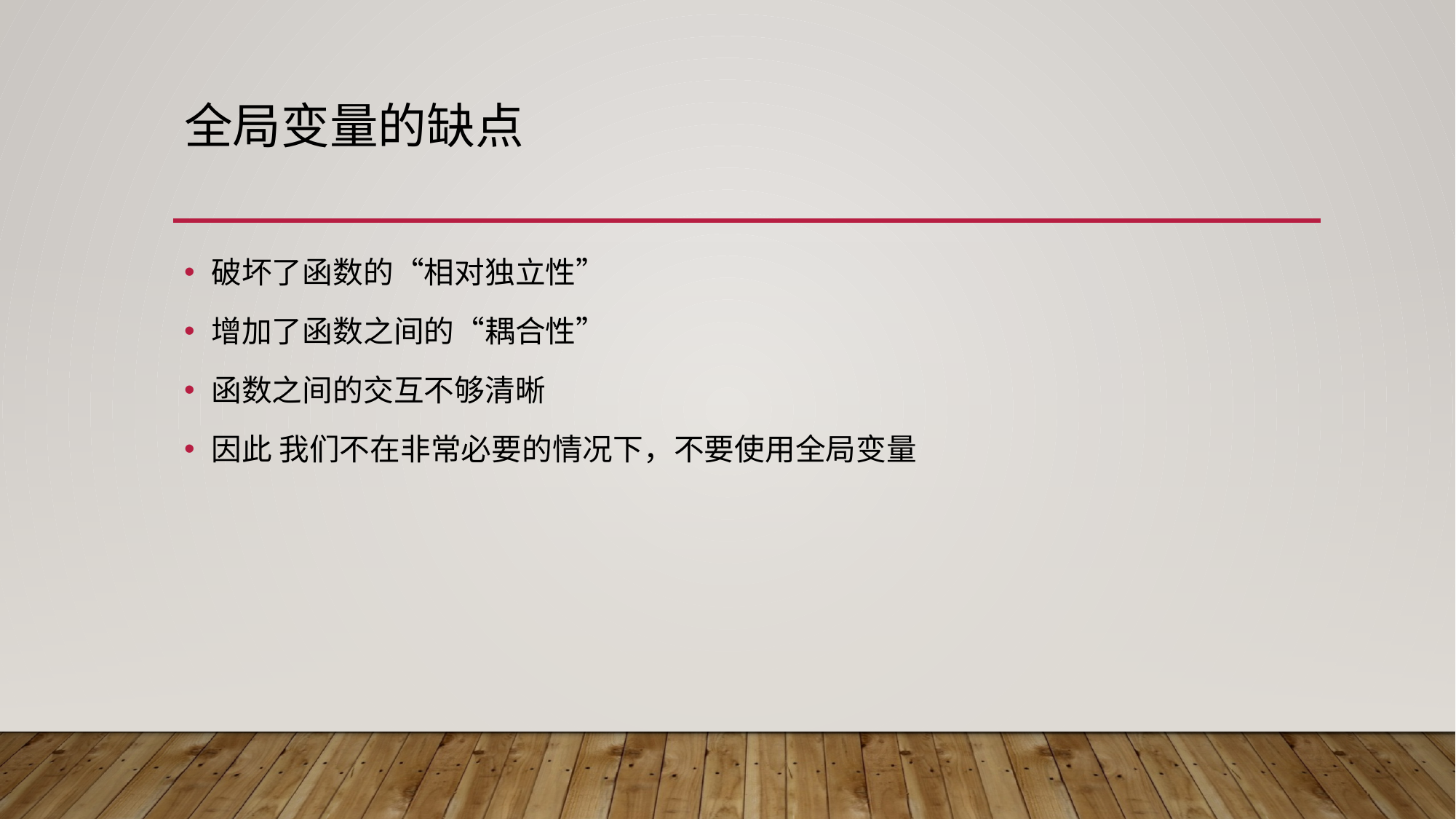

# 全局变量的缺点
破坏了函数的“相对独立性”
增加了函数之间的“耦合性”
函数之间的交互不够清晰
因此 我们不在非常必要的情况下，不要使用全局变量